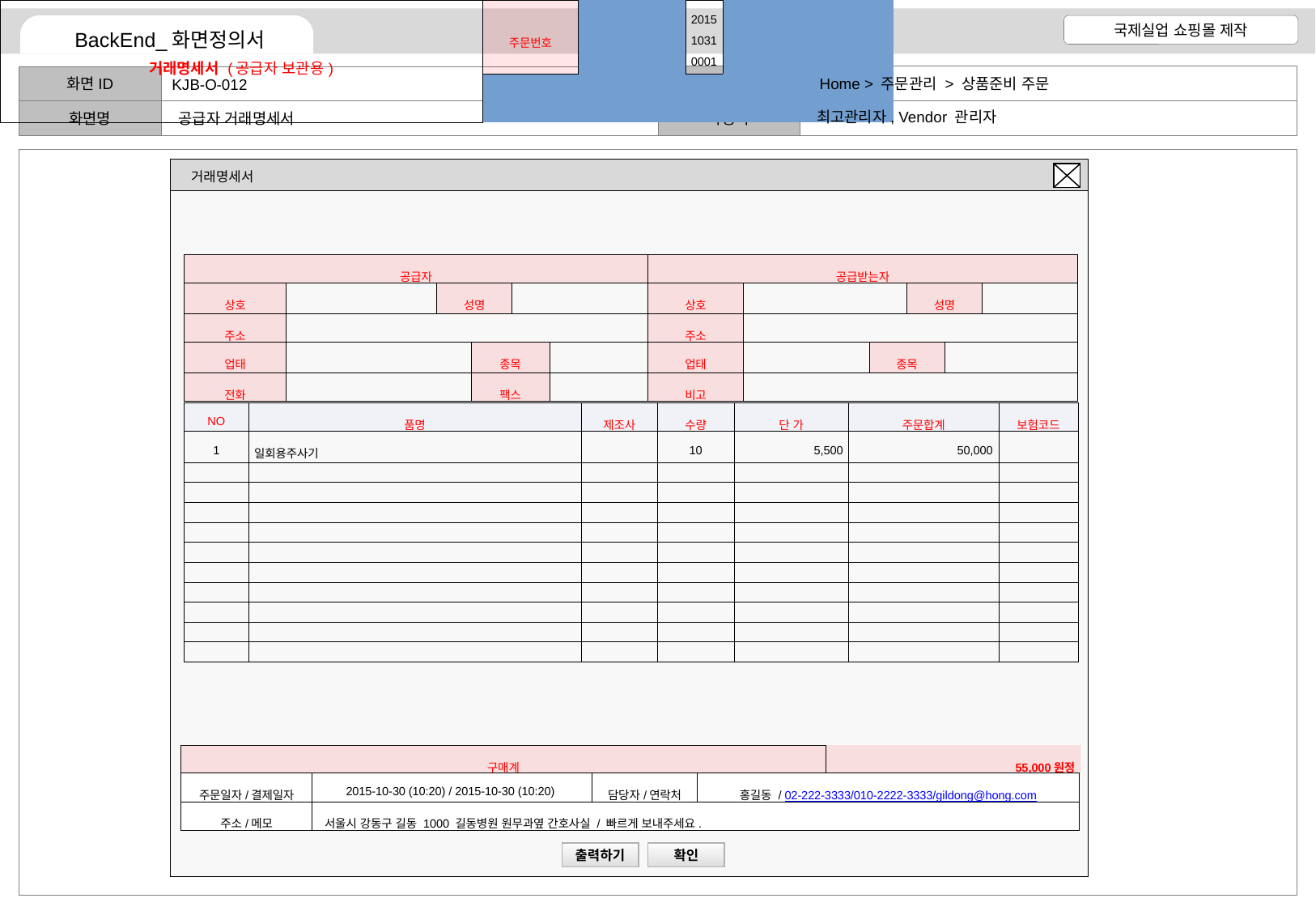

Home > 주문관리 > 상품준비 주문
KJB-O-012
최고관리자, Vendor 관리자
공급자 거래명세서

거래명세서

| 거래명세서 (공급자 보관용) |  |  |  |  |  |  |  |  |  |  | 주문번호 | 201510310001 |  |  |  |  |  |  |  |
| --- | --- | --- | --- | --- | --- | --- | --- | --- | --- | --- | --- | --- | --- | --- | --- | --- | --- | --- | --- |
|  |  |  |  |  |  |  |  |  |  |  | 일자 | 2015. 9. 1. |  |  |  |  |  |  |  |
| 공급자 |  |  |  |  |  | 공급받는자 |  |  |  |  |  |  |  |
| --- | --- | --- | --- | --- | --- | --- | --- | --- | --- | --- | --- | --- | --- |
| 상호 |  | 성명 |  |  |  | 상호 |  |  |  | 성명 |  |  |  |
| 주소 |  |  |  |  |  | 주소 |  |  |  |  |  |  |  |
| 업태 |  |  | 종목 |  |  | 업태 |  |  | 종목 |  |  |  |  |
| 전화 |  |  | 팩스 |  |  | 비고 |  |  |  |  |  |  |  |
| NO | 품명 | 제조사 | 수량 | 단 가 | 주문합계 | 보험코드 |
| --- | --- | --- | --- | --- | --- | --- |
| 1 | 일회용주사기 |  | 10 | 5,500 | 50,000 |  |
|  |  |  |  |  |  |  |
|  |  |  |  |  |  |  |
|  |  |  |  |  |  |  |
|  |  |  |  |  |  |  |
|  |  |  |  |  |  |  |
|  |  |  |  |  |  |  |
|  |  |  |  |  |  |  |
|  |  |  |  |  |  |  |
|  |  |  |  |  |  |  |
|  |  |  |  |  |  |  |
| 구매계 | 55,000원정 |  |  |  |  |  |  |
| --- | --- | --- | --- | --- | --- | --- | --- |
| 주문일자/결제일자 | 2015-10-30 (10:20) / 2015-10-30 (10:20) | 담당자/연락처 | 홍길동 / 02-222-3333/010-2222-3333/gildong@hong.com |
| --- | --- | --- | --- |
| 주소/메모 | 서울시 강동구 길동 1000 길동병원 원무과옆 간호사실 / 빠르게 보내주세요. |  |  |
출력하기
확인